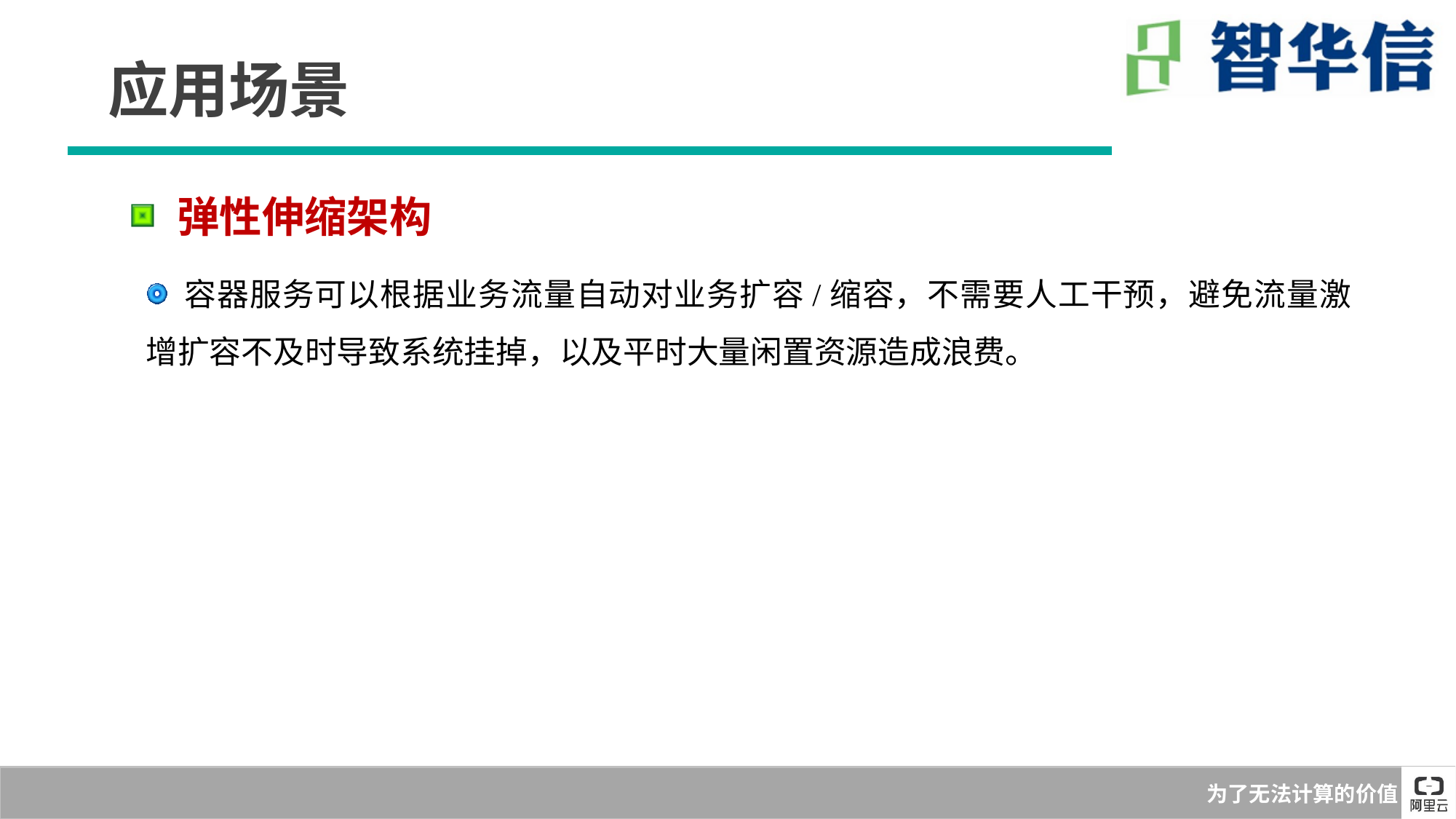

应用场景
 弹性伸缩架构
 容器服务可以根据业务流量自动对业务扩容/缩容，不需要人工干预，避免流量激增扩容不及时导致系统挂掉，以及平时大量闲置资源造成浪费。